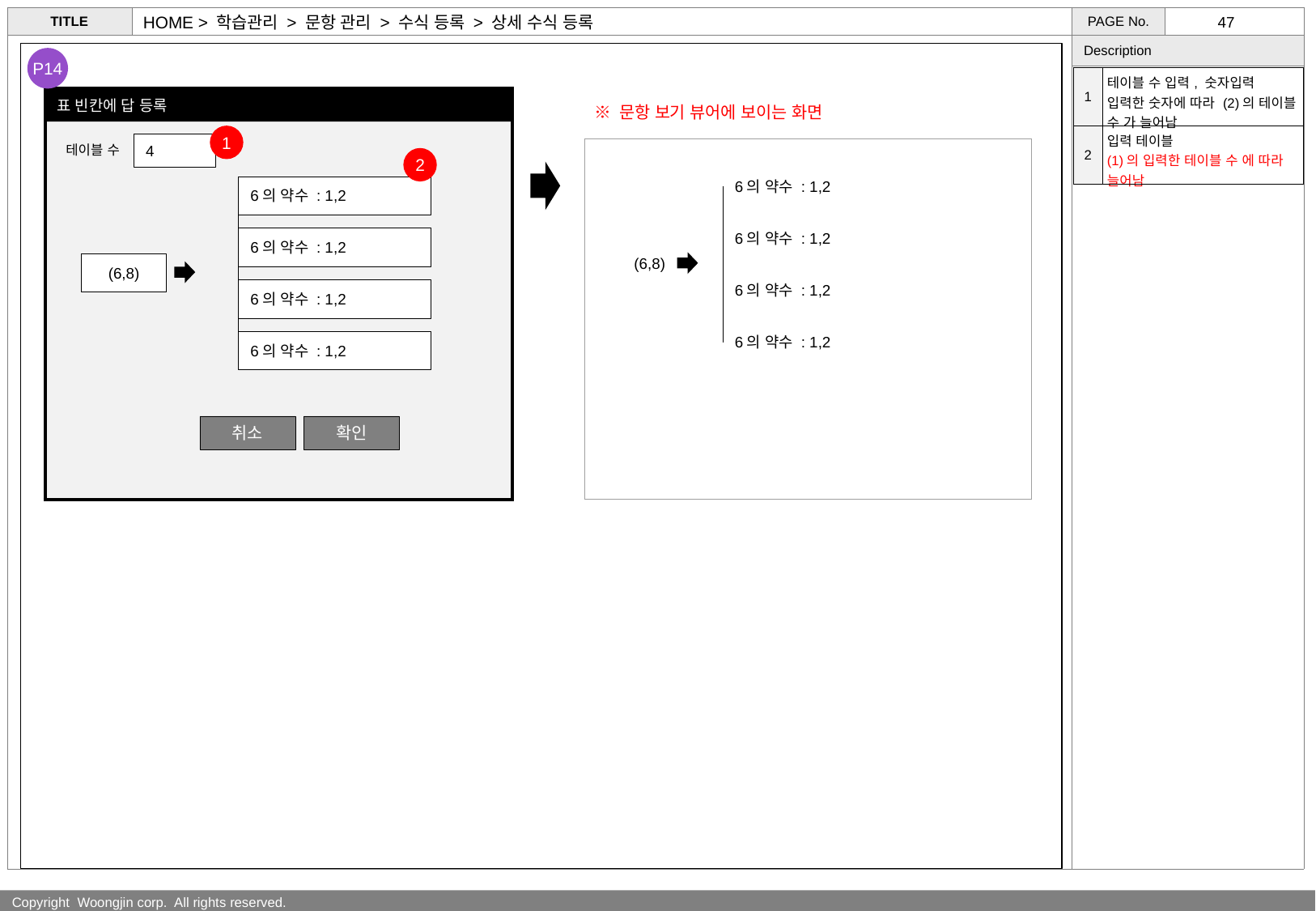

# HOME > 학습관리 > 문항 관리 > 수식 등록 > 상세 수식 등록
P14
| 1 | 테이블 수 입력, 숫자입력 입력한 숫자에 따라 (2)의 테이블 수 가 늘어남 |
| --- | --- |
| 2 | 입력 테이블 (1)의 입력한 테이블 수 에 따라 늘어남 |
표 빈칸에 답 등록
|  |
| --- |
※ 문항 보기 뷰어에 보이는 화면
1
4

테이블 수
2

6의 약수 : 1,2
6의 약수 : 1,2
6의 약수 : 1,2
6의 약수 : 1,2
(6,8)

(6,8)

6의 약수 : 1,2
6의 약수 : 1,2
6의 약수 : 1,2
6의 약수 : 1,2
취소
확인